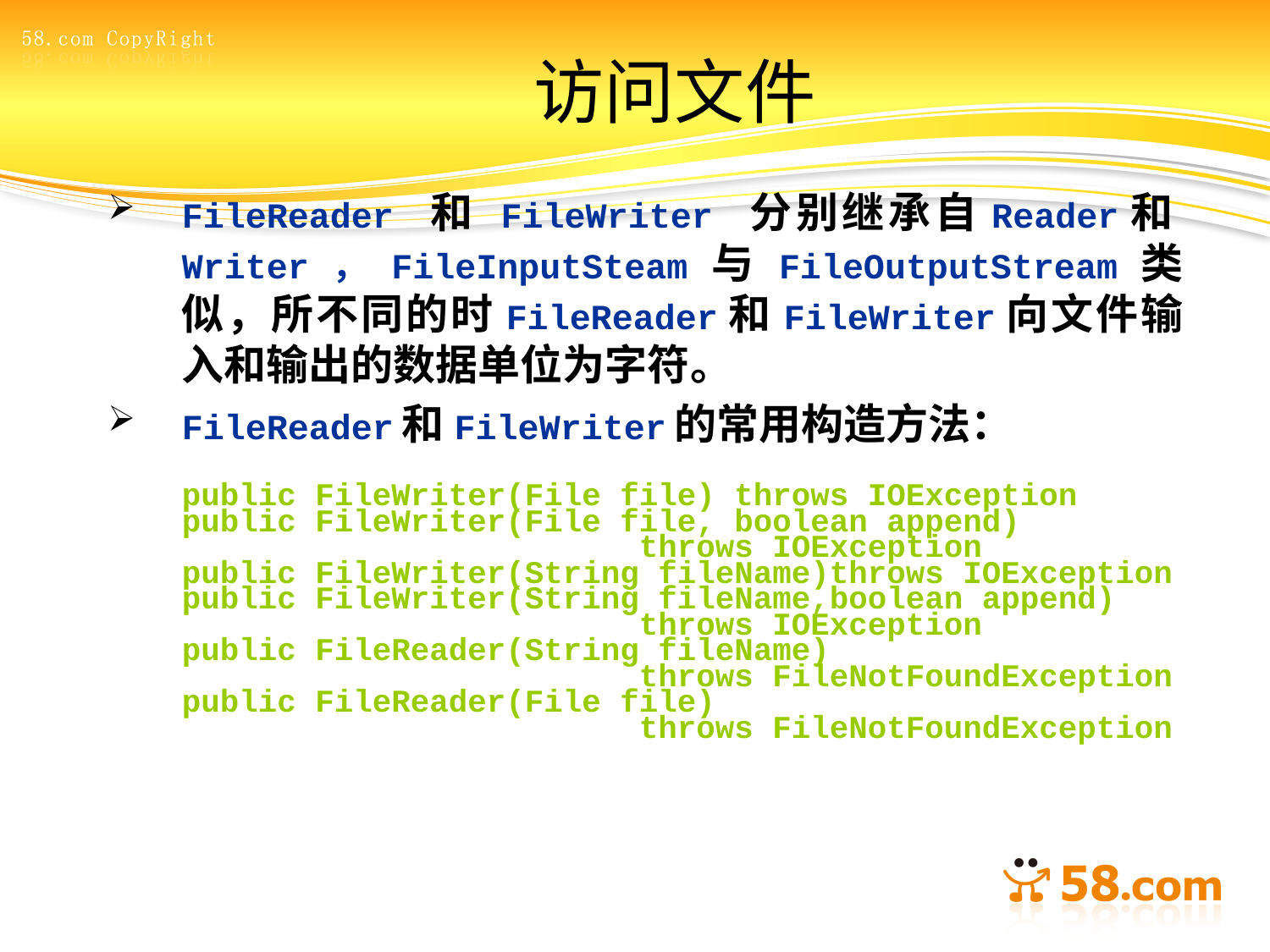

# 访问文件
FileReader 和 FileWriter 分别继承自Reader和Writer，FileInputSteam与FileOutputStream类似，所不同的时FileReader和FileWriter向文件输入和输出的数据单位为字符。
FileReader和FileWriter的常用构造方法：
public FileWriter(File file) throws IOException
public FileWriter(File file, boolean append)
                        throws IOException
public FileWriter(String fileName)throws IOException
public FileWriter(String fileName,boolean append)
                        throws IOException
public FileReader(String fileName)
                        throws FileNotFoundException
public FileReader(File file)
                        throws FileNotFoundException